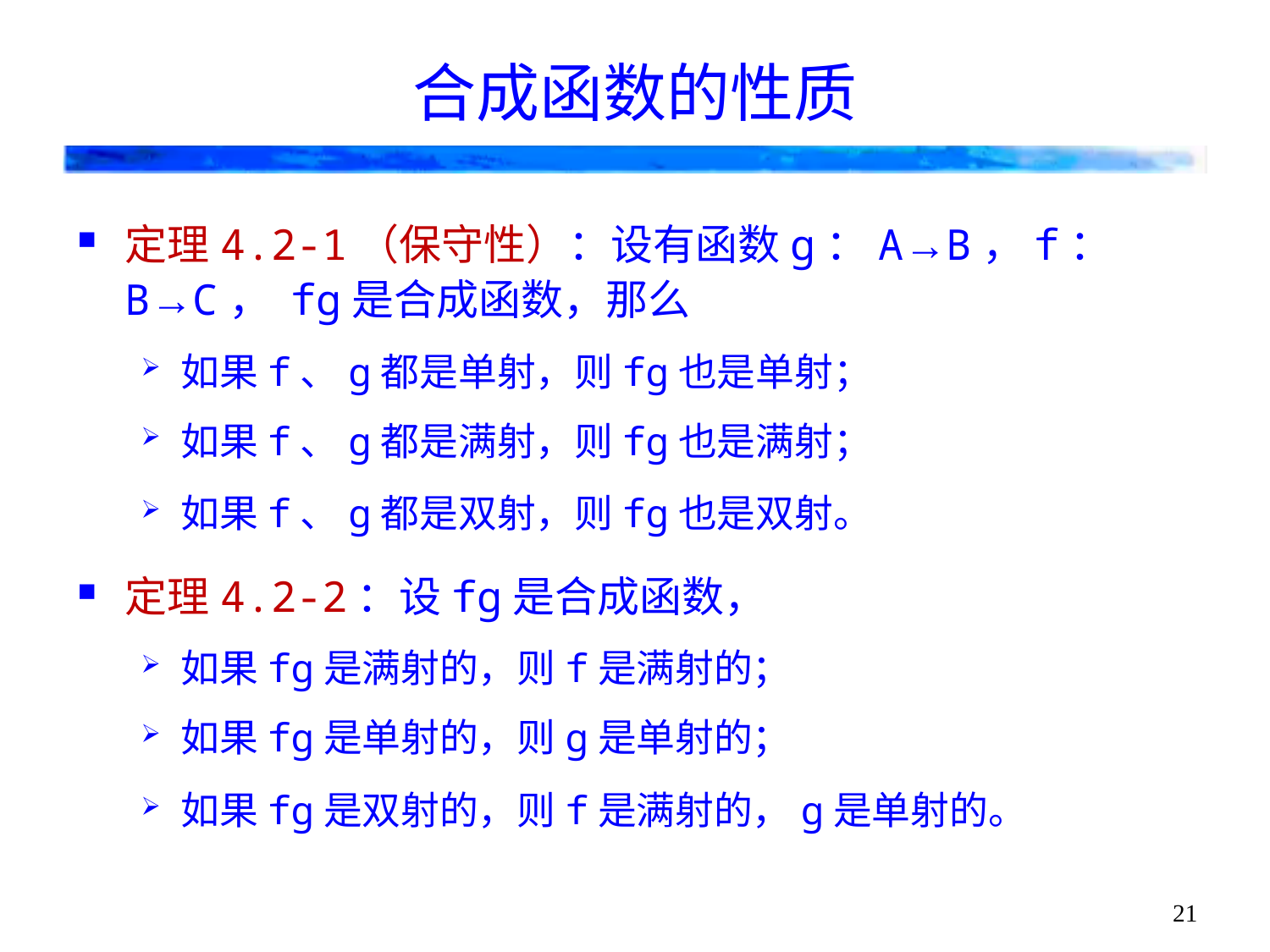

# 合成函数的性质
定理4.2-1（保守性）：设有函数g：A→B，f：B→C， fg是合成函数，那么
如果f、g都是单射，则fg也是单射；
如果f、g都是满射，则fg也是满射；
如果f、g都是双射，则fg也是双射。
定理4.2-2：设fg是合成函数，
如果fg是满射的，则f是满射的；
如果fg是单射的，则g是单射的；
如果fg是双射的，则f是满射的，g是单射的。
21